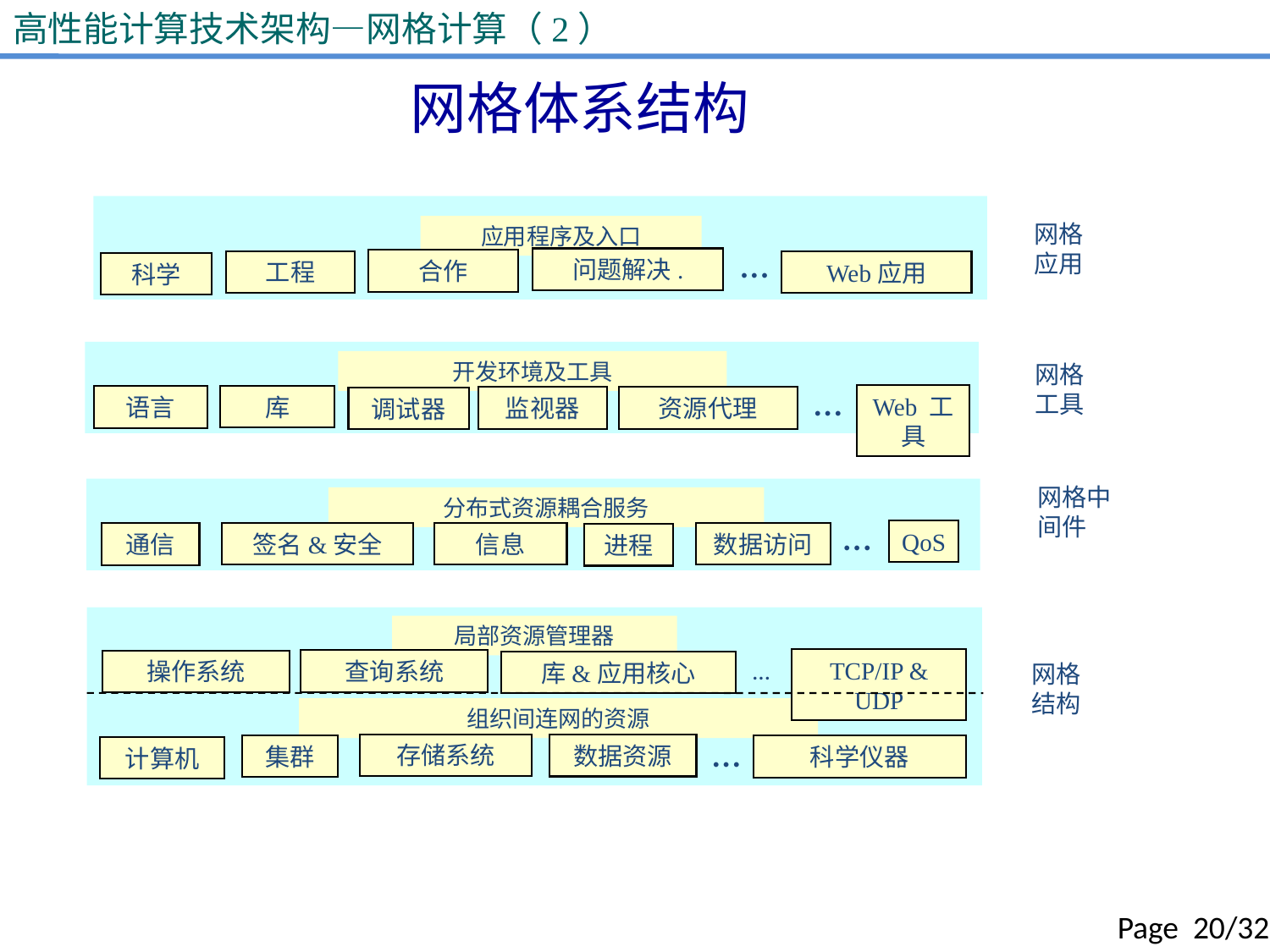

# 高性能计算技术架构—网格计算（2）

网格体系结构

网格
应用
应用程序及入口
…
问题解决.
合作
工程
Web应用
科学

开发环境及工具
网格
工具
…
Web 工具
库
语言
监视器
资源代理
调试器
网格中间件

分布式资源耦合服务
…
QoS
数据访问
签名&安全
信息
通信
进程

局部资源管理器
…
TCP/IP & UDP
查询系统
操作系统
库&应用核心
网格
结构

组织间连网的资源
…
存储系统
数据资源
集群
科学仪器
计算机
Page  20/32